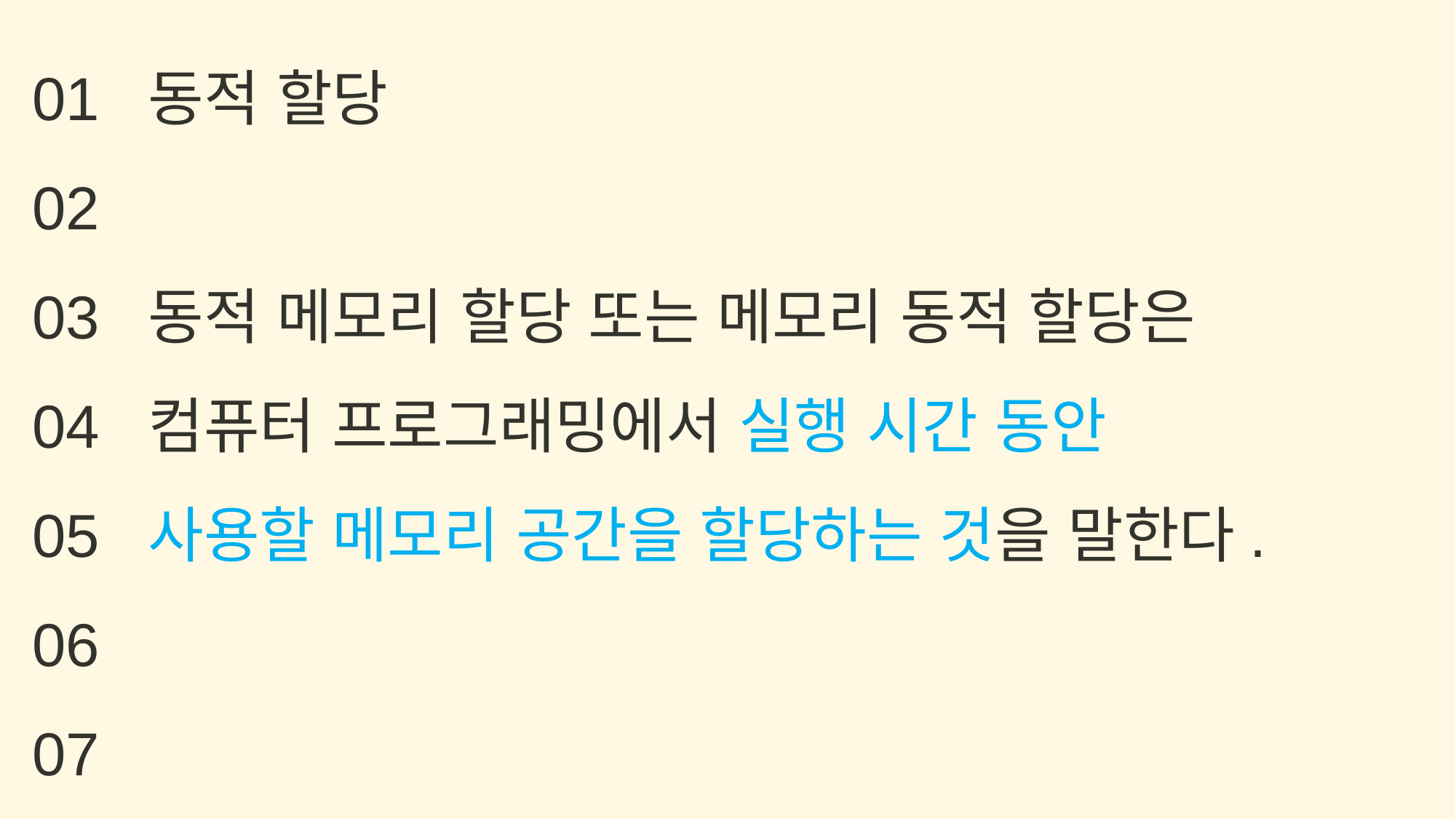

동적 할당

동적 메모리 할당 또는 메모리 동적 할당은
컴퓨터 프로그래밍에서 실행 시간 동안
사용할 메모리 공간을 할당하는 것을 말한다.
01
02
03
04
05
06
07